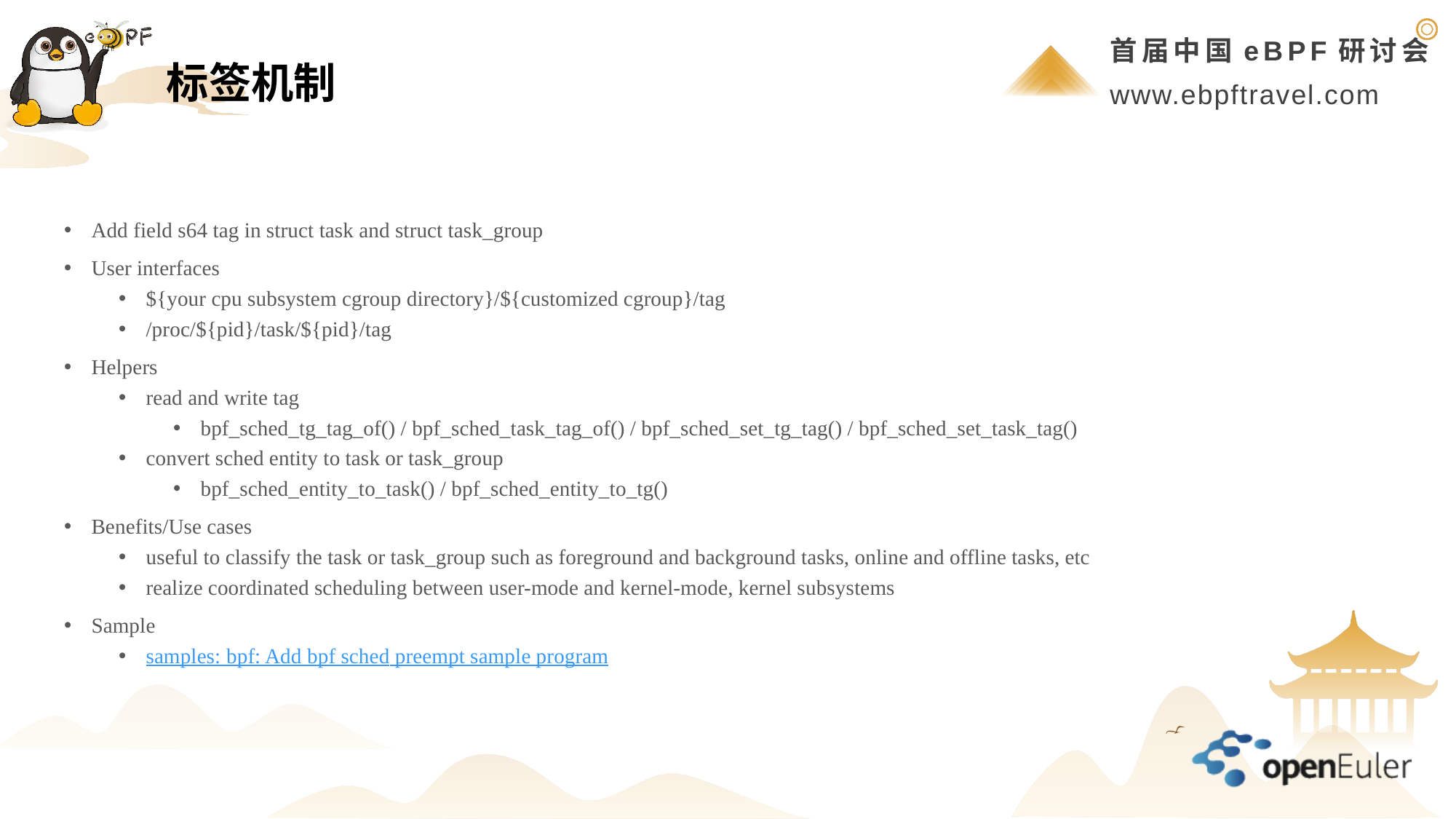

# 标签机制
Add field s64 tag in struct task and struct task_group
User interfaces
${your cpu subsystem cgroup directory}/${customized cgroup}/tag
/proc/${pid}/task/${pid}/tag
Helpers
read and write tag
bpf_sched_tg_tag_of() / bpf_sched_task_tag_of() / bpf_sched_set_tg_tag() / bpf_sched_set_task_tag()
convert sched entity to task or task_group
bpf_sched_entity_to_task() / bpf_sched_entity_to_tg()
Benefits/Use cases
useful to classify the task or task_group such as foreground and background tasks, online and offline tasks, etc
realize coordinated scheduling between user-mode and kernel-mode, kernel subsystems
Sample
samples: bpf: Add bpf sched preempt sample program